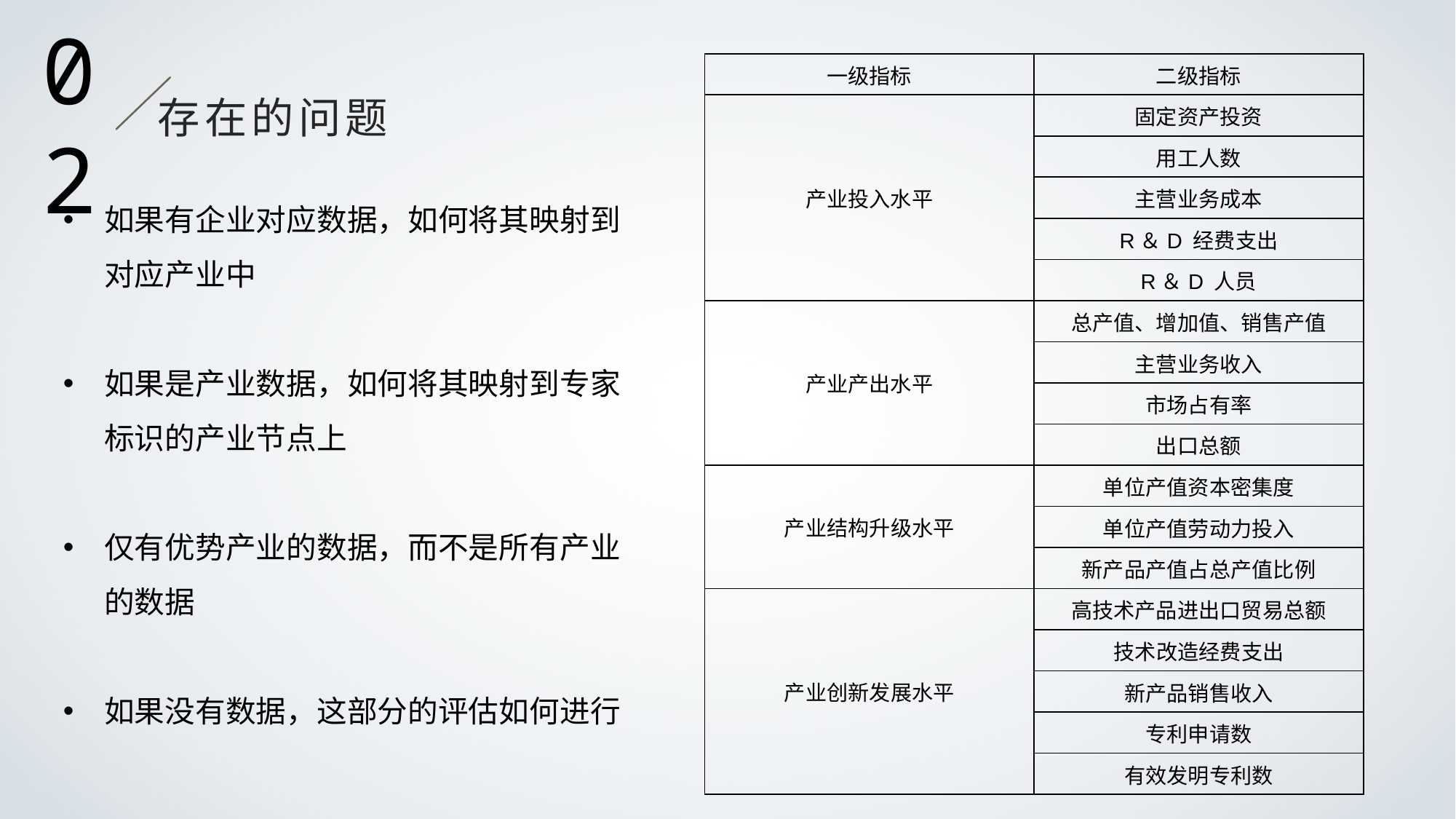

02
| 一级指标 | 二级指标 |
| --- | --- |
| 产业投入水平 | 固定资产投资 |
|  | 用工人数 |
|  | 主营业务成本 |
|  | R＆D 经费支出 |
|  | R＆D 人员 |
| 产业产出水平 | 总产值、增加值、销售产值 |
|  | 主营业务收入 |
|  | 市场占有率 |
|  | 出口总额 |
| 产业结构升级水平 | 单位产值资本密集度 |
|  | 单位产值劳动力投入 |
|  | 新产品产值占总产值比例 |
| 产业创新发展水平 | 高技术产品进出口贸易总额 |
|  | 技术改造经费支出 |
|  | 新产品销售收入 |
|  | 专利申请数 |
|  | 有效发明专利数 |
存在的问题
如果有企业对应数据，如何将其映射到对应产业中

如果是产业数据，如何将其映射到专家标识的产业节点上

仅有优势产业的数据，而不是所有产业的数据

如果没有数据，这部分的评估如何进行